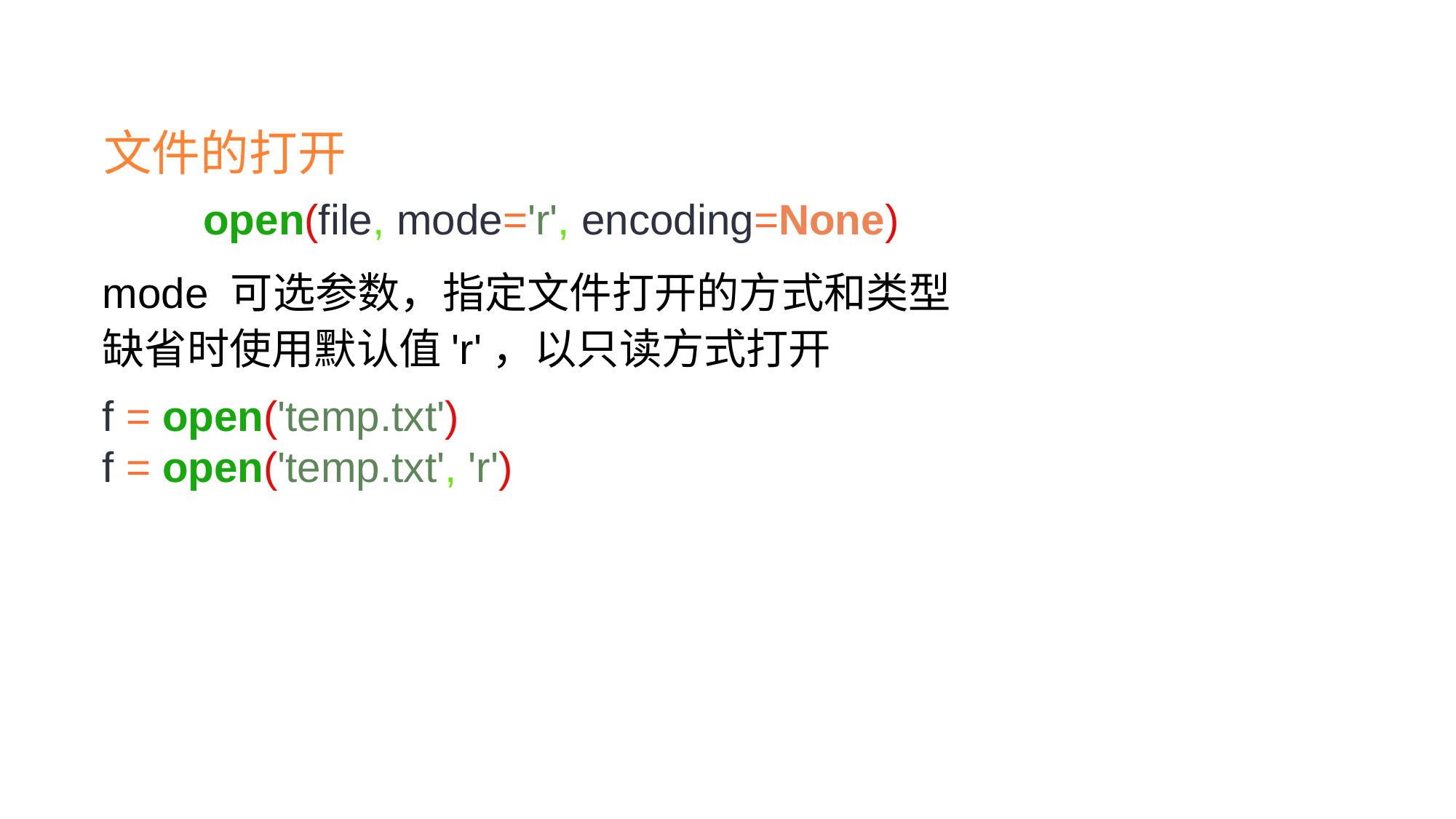

文件的打开
open(file, mode='r', encoding=None)
mode 可选参数，指定文件打开的方式和类型
缺省时使用默认值'r'，以只读方式打开
f = open('temp.txt')
f = open('temp.txt', 'r')